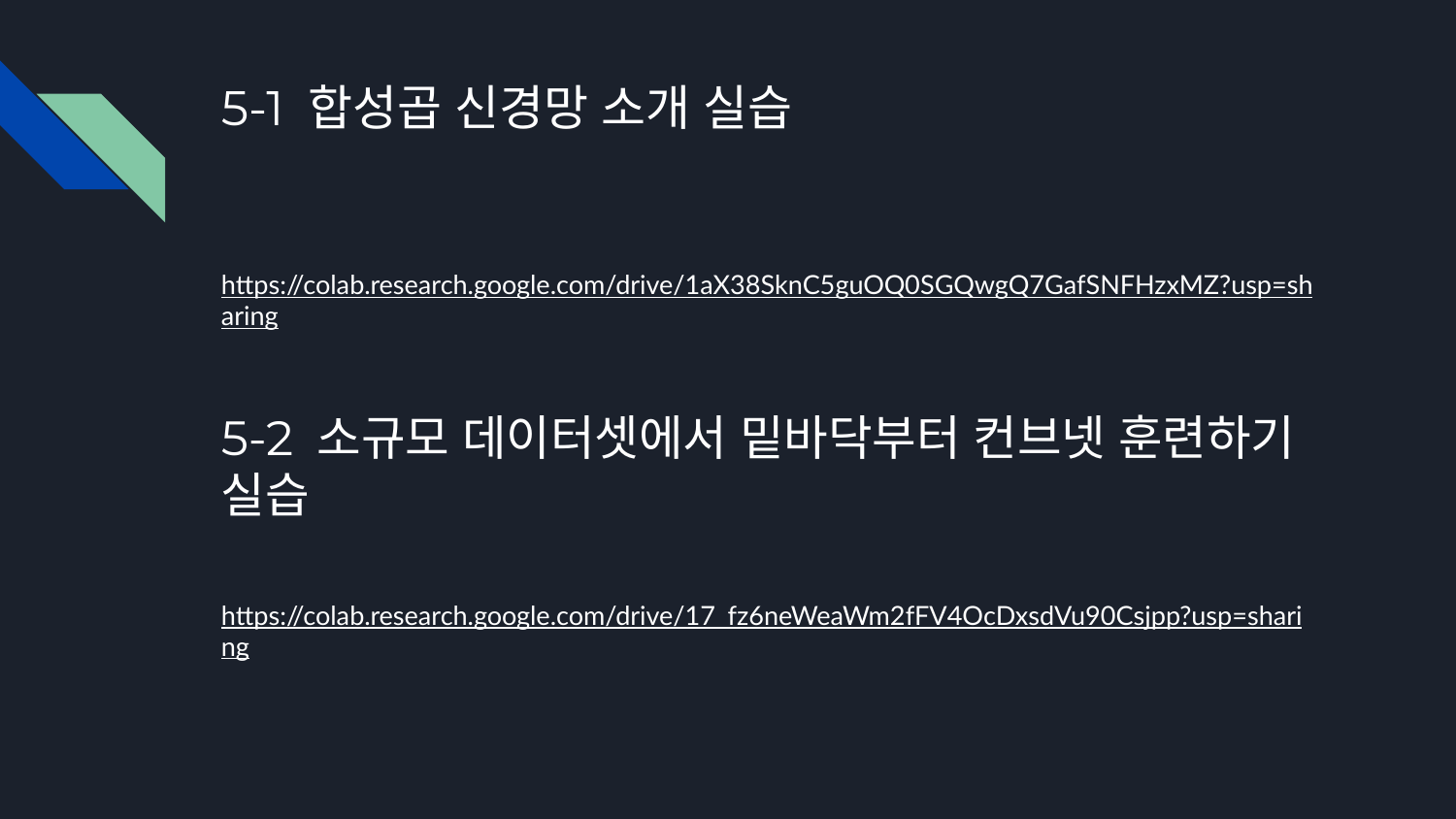

# 5-1 합성곱 신경망 소개 실습
https://colab.research.google.com/drive/1aX38SknC5guOQ0SGQwgQ7GafSNFHzxMZ?usp=sharing
5-2 소규모 데이터셋에서 밑바닥부터 컨브넷 훈련하기 실습
https://colab.research.google.com/drive/17_fz6neWeaWm2fFV4OcDxsdVu90Csjpp?usp=sharing